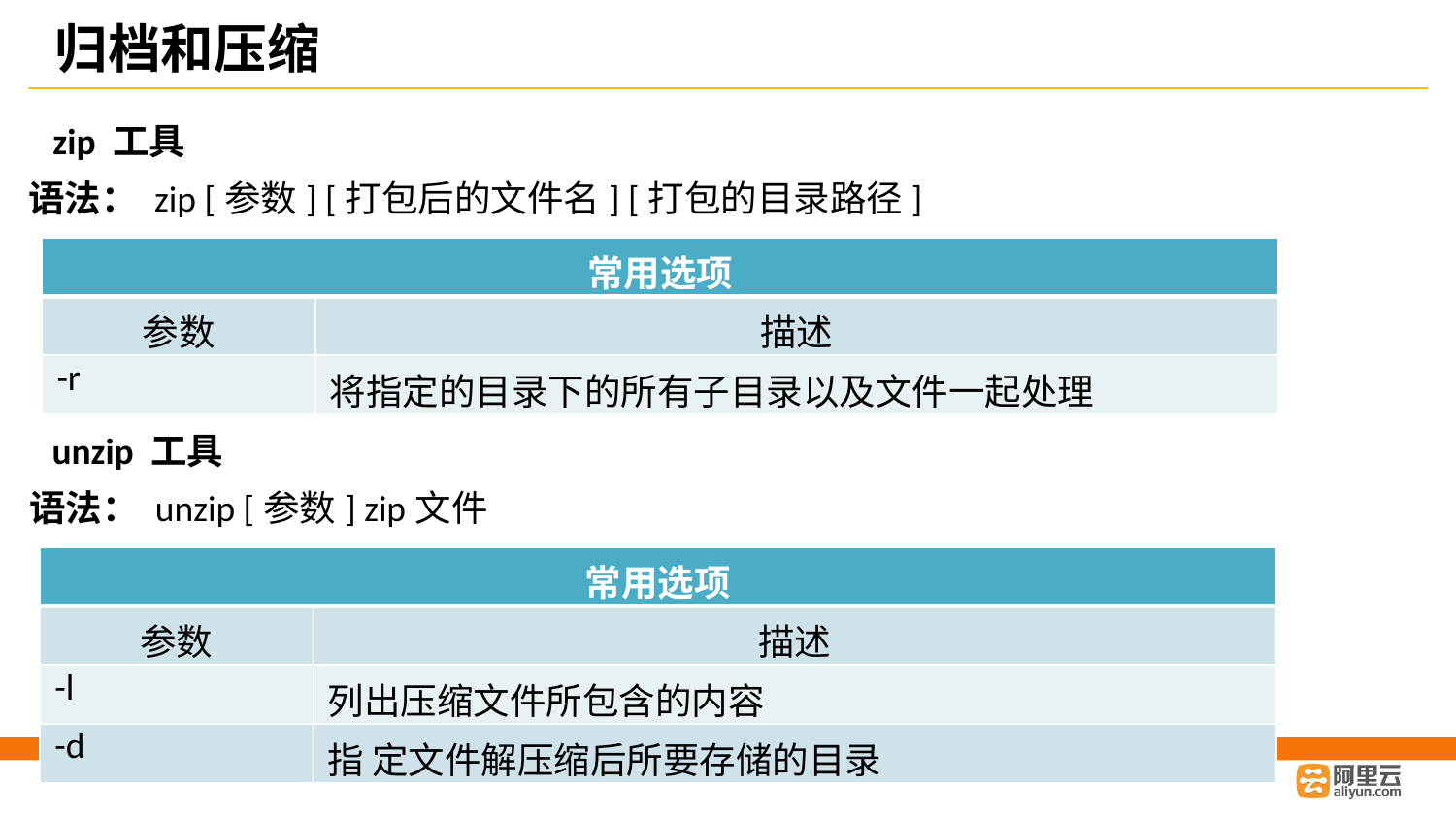

# 归档和压缩
zip 工具
语法： zip [参数] [打包后的文件名] [打包的目录路径]
| 常用选项 |  |
| --- | --- |
| 参数 | 描述 |
| -r | 将指定的目录下的所有子目录以及文件一起处理 |
unzip 工具
语法： unzip [参数] zip文件
| 常用选项 |  |
| --- | --- |
| 参数 | 描述 |
| -l | 列出压缩文件所包含的内容 |
| -d | 指 定文件解压缩后所要存储的目录 |